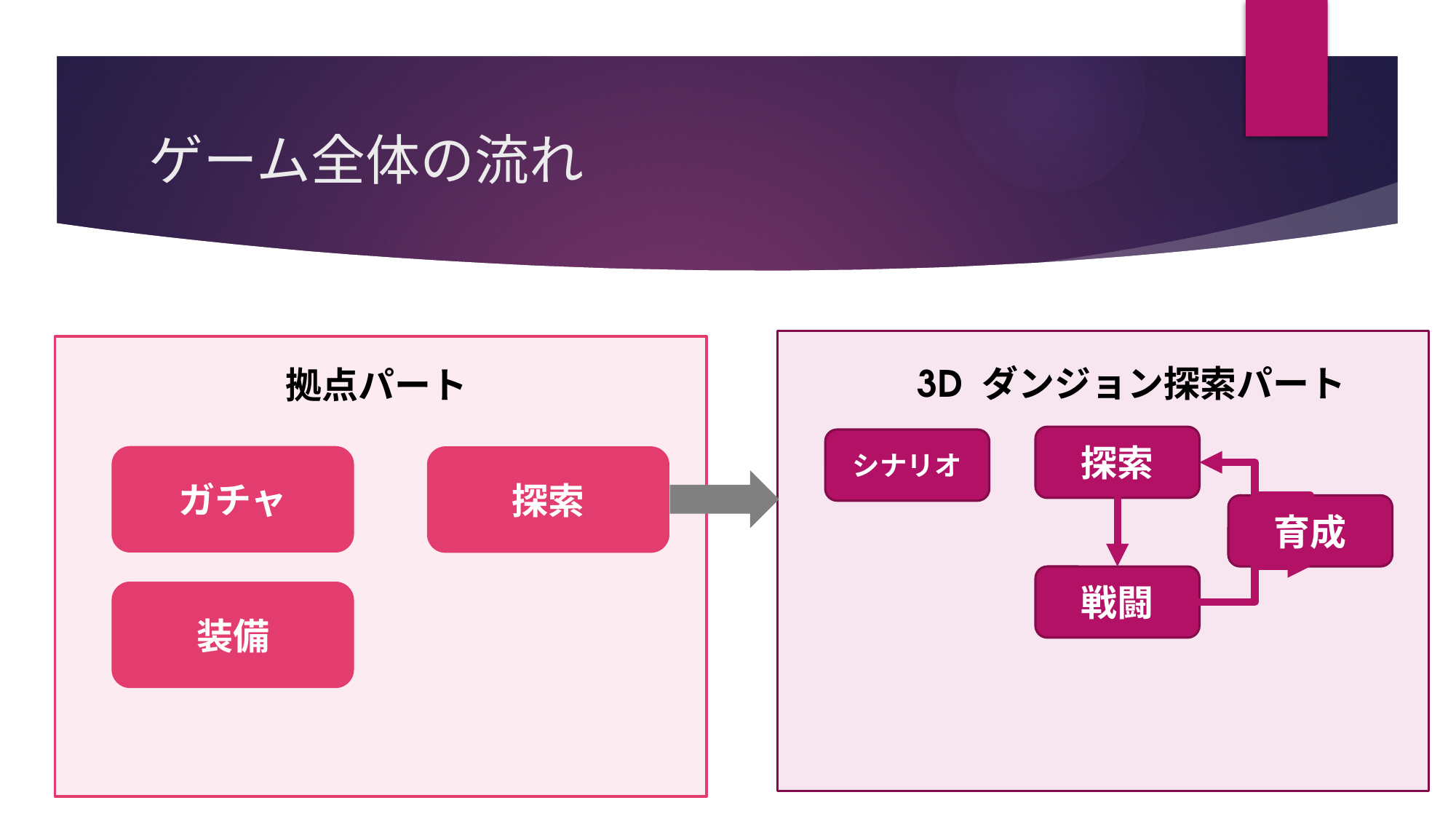

# ゲーム全体の流れ

探索
育成
戦闘
3D ダンジョン探索パート

ガチャ
探索
拠点パート
シナリオ

装備